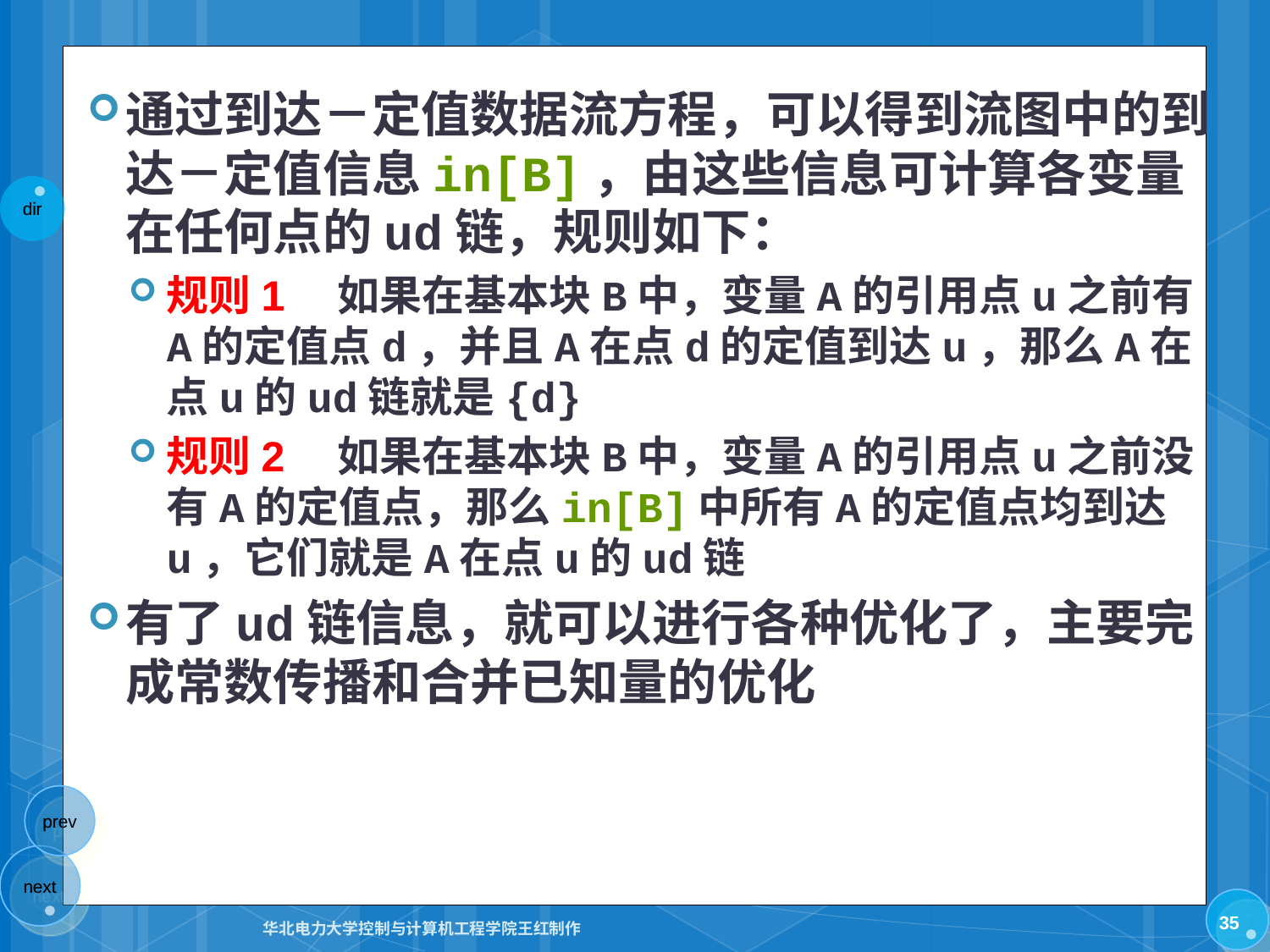

通过到达－定值数据流方程，可以得到流图中的到达－定值信息in[B]，由这些信息可计算各变量在任何点的ud链，规则如下：
规则1　如果在基本块B中，变量A的引用点u之前有A的定值点d，并且A在点d的定值到达u，那么A在点u的ud链就是{d}
规则2　如果在基本块B中，变量A的引用点u之前没有A的定值点，那么in[B]中所有A的定值点均到达u，它们就是A在点u的ud链
有了ud链信息，就可以进行各种优化了，主要完成常数传播和合并已知量的优化
35
华北电力大学控制与计算机工程学院王红制作